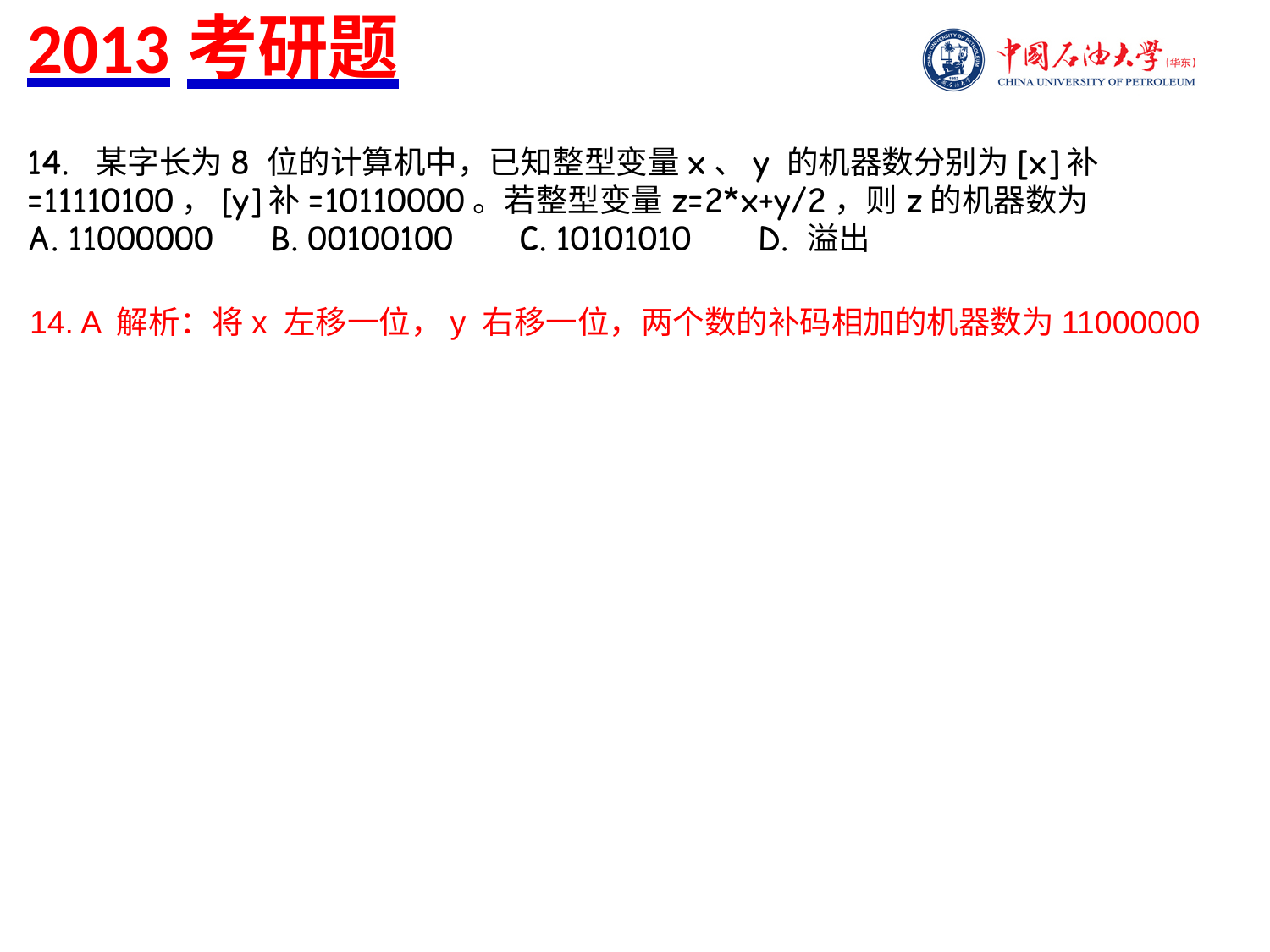

2013考研题
14.  某字长为8 位的计算机中，已知整型变量x、y 的机器数分别为[x]补=11110100，[y]补=10110000。若整型变量z=2*x+y/2，则z的机器数为
A. 11000000      B. 00100100       C. 10101010       D. 溢出

14. A 解析：将x 左移一位，y 右移一位，两个数的补码相加的机器数为11000000